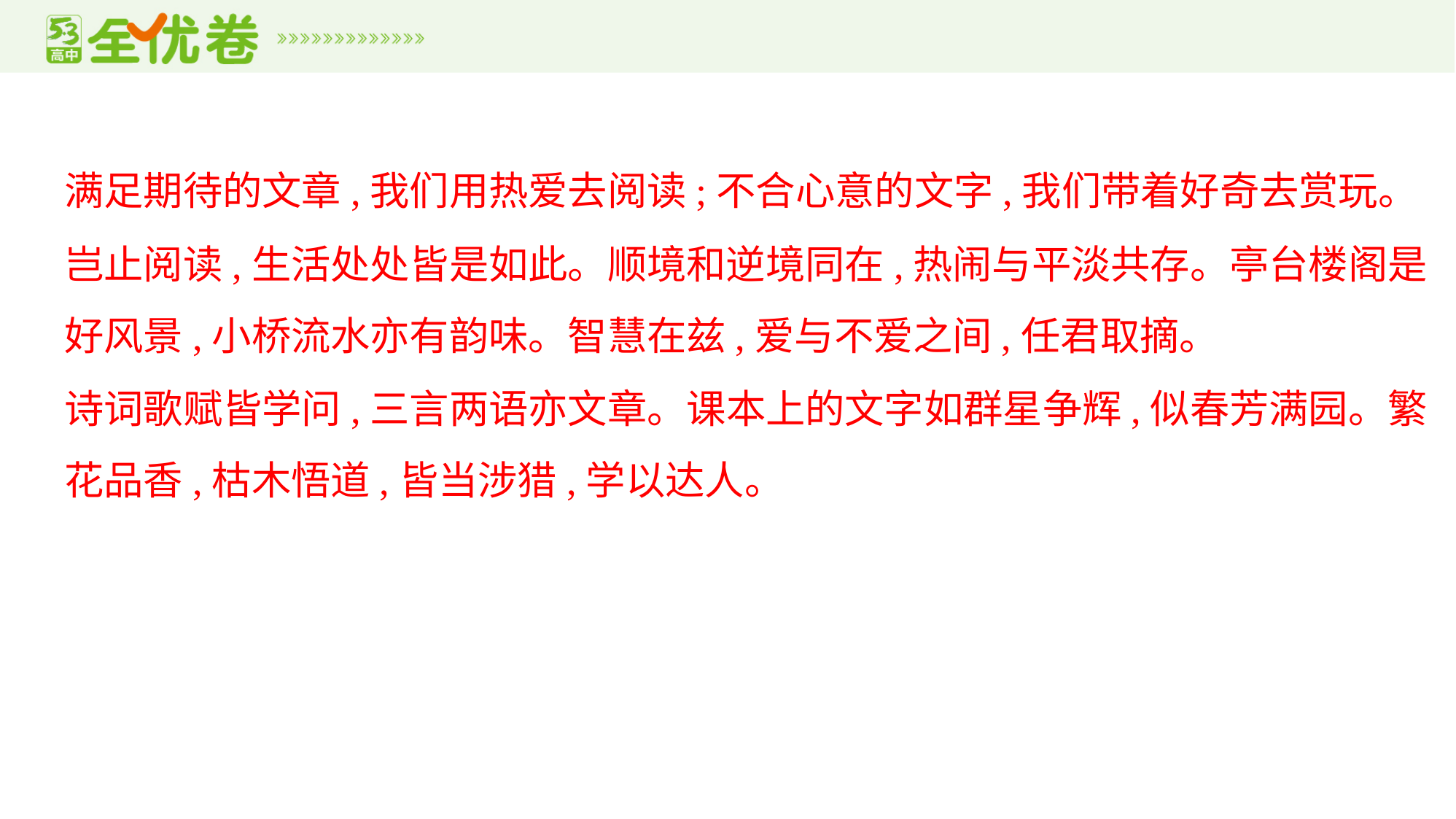

满足期待的文章,我们用热爱去阅读;不合心意的文字,我们带着好奇去赏玩。
岂止阅读,生活处处皆是如此。顺境和逆境同在,热闹与平淡共存。亭台楼阁是
好风景,小桥流水亦有韵味。智慧在兹,爱与不爱之间,任君取摘。
诗词歌赋皆学问,三言两语亦文章。课本上的文字如群星争辉,似春芳满园。繁
花品香,枯木悟道,皆当涉猎,学以达人。